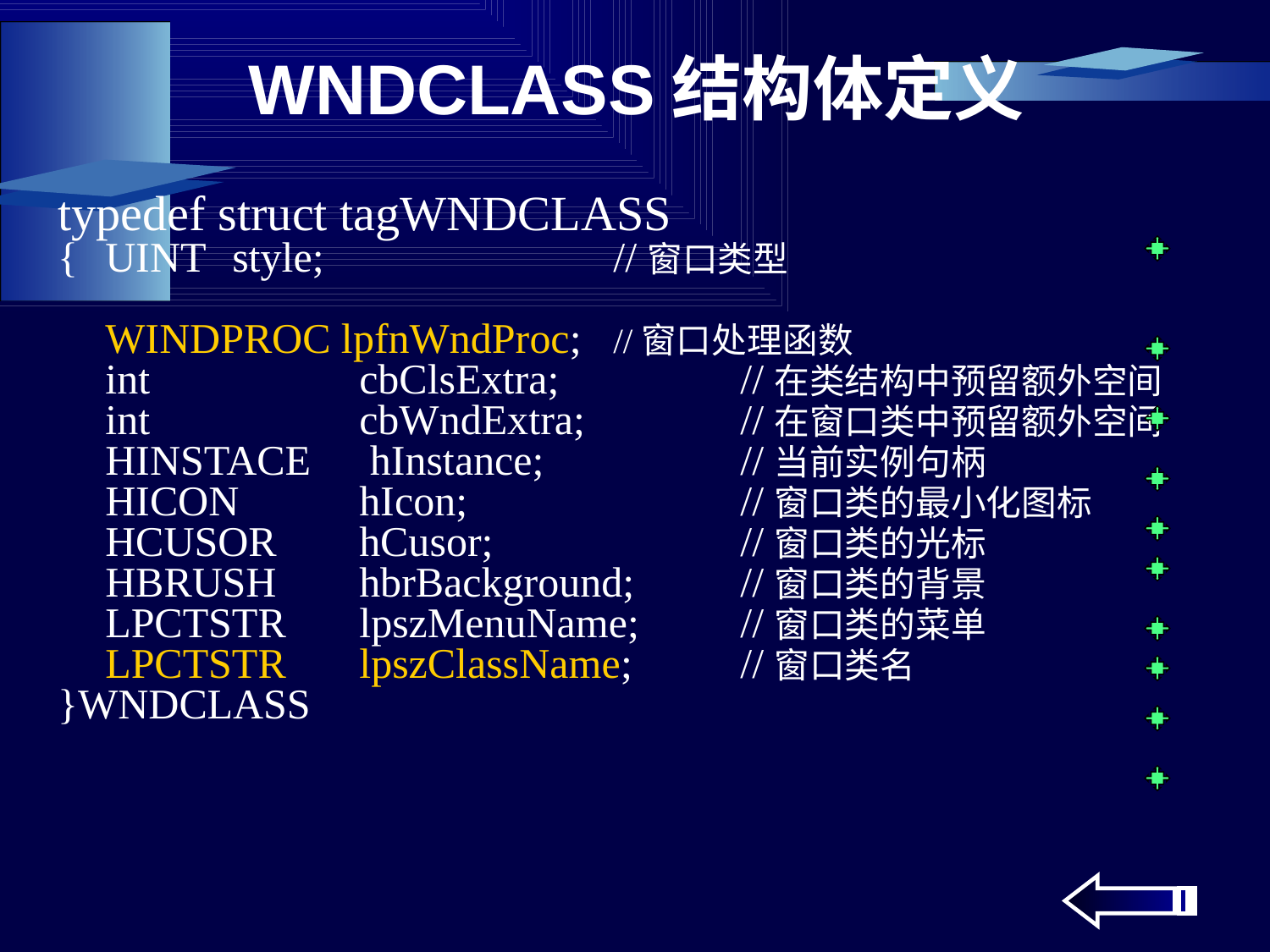

# WNDCLASS结构体定义
typedef struct tagWNDCLASS
{	UINT 	style; 			//窗口类型

	WINDPROC lpfnWndProc; 	//窗口处理函数
	int 		cbClsExtra;		//在类结构中预留额外空间
	int 		cbWndExtra;		//在窗口类中预留额外空间
	HINSTACE	 hInstance;		//当前实例句柄
	HICON 	hIcon;			//窗口类的最小化图标
	HCUSOR	hCusor;		//窗口类的光标
	HBRUSH 	hbrBackground;	//窗口类的背景
	LPCTSTR 	lpszMenuName;	//窗口类的菜单
	LPCTSTR 	lpszClassName;	//窗口类名
}WNDCLASS